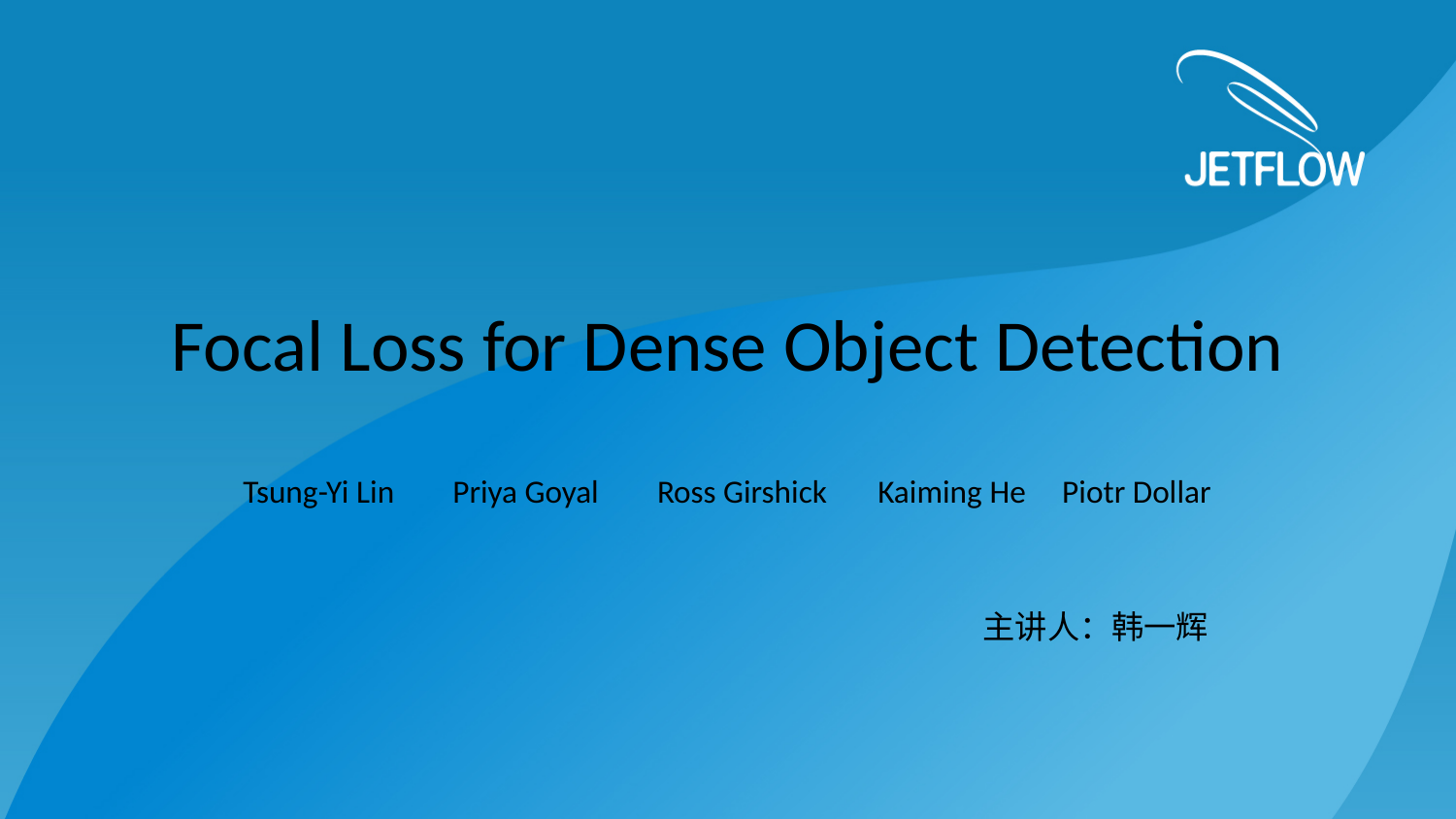

# Focal Loss for Dense Object Detection
Tsung-Yi Lin        Priya Goyal        Ross Girshick       Kaiming He     Piotr Dollar

                                                                                                    主讲人：韩一辉